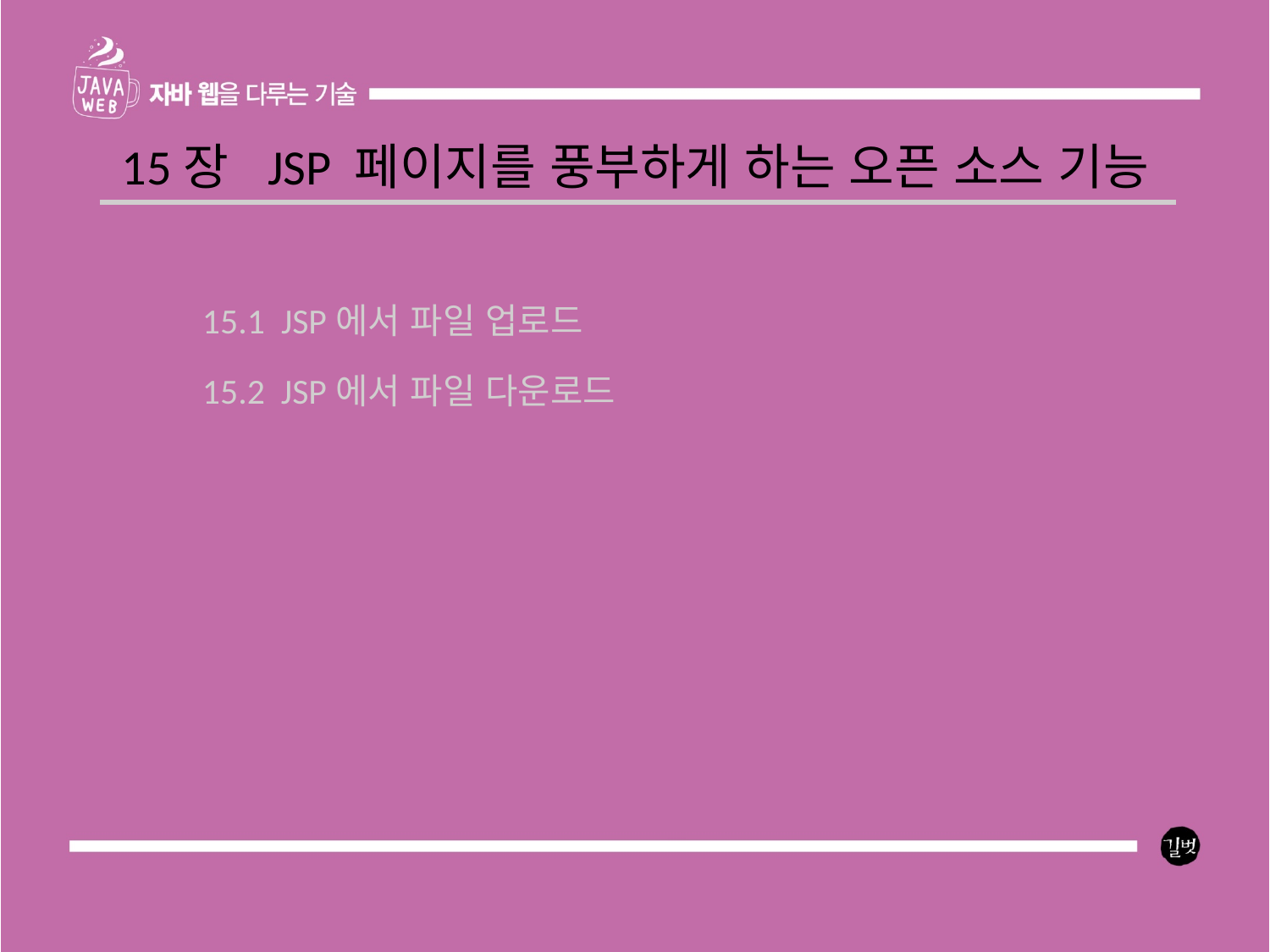

15장  JSP 페이지를 풍부하게 하는 오픈 소스 기능
15.1  JSP에서 파일 업로드
15.2  JSP에서 파일 다운로드